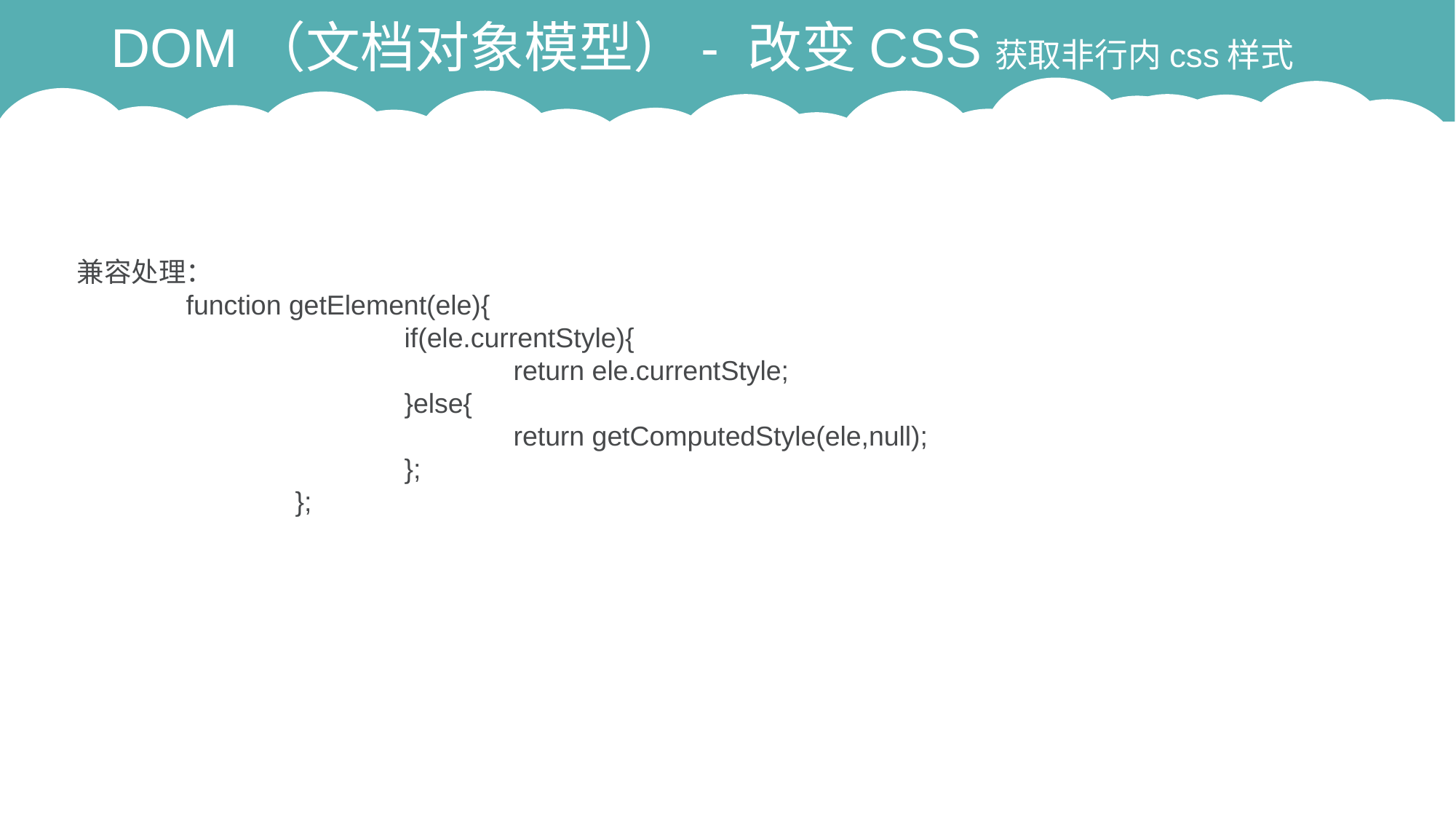

# DOM（文档对象模型）- 改变CSS获取非行内css样式
兼容处理：
function getElement(ele){
		if(ele.currentStyle){
			return ele.currentStyle;
		}else{
			return getComputedStyle(ele,null);
		};
	};